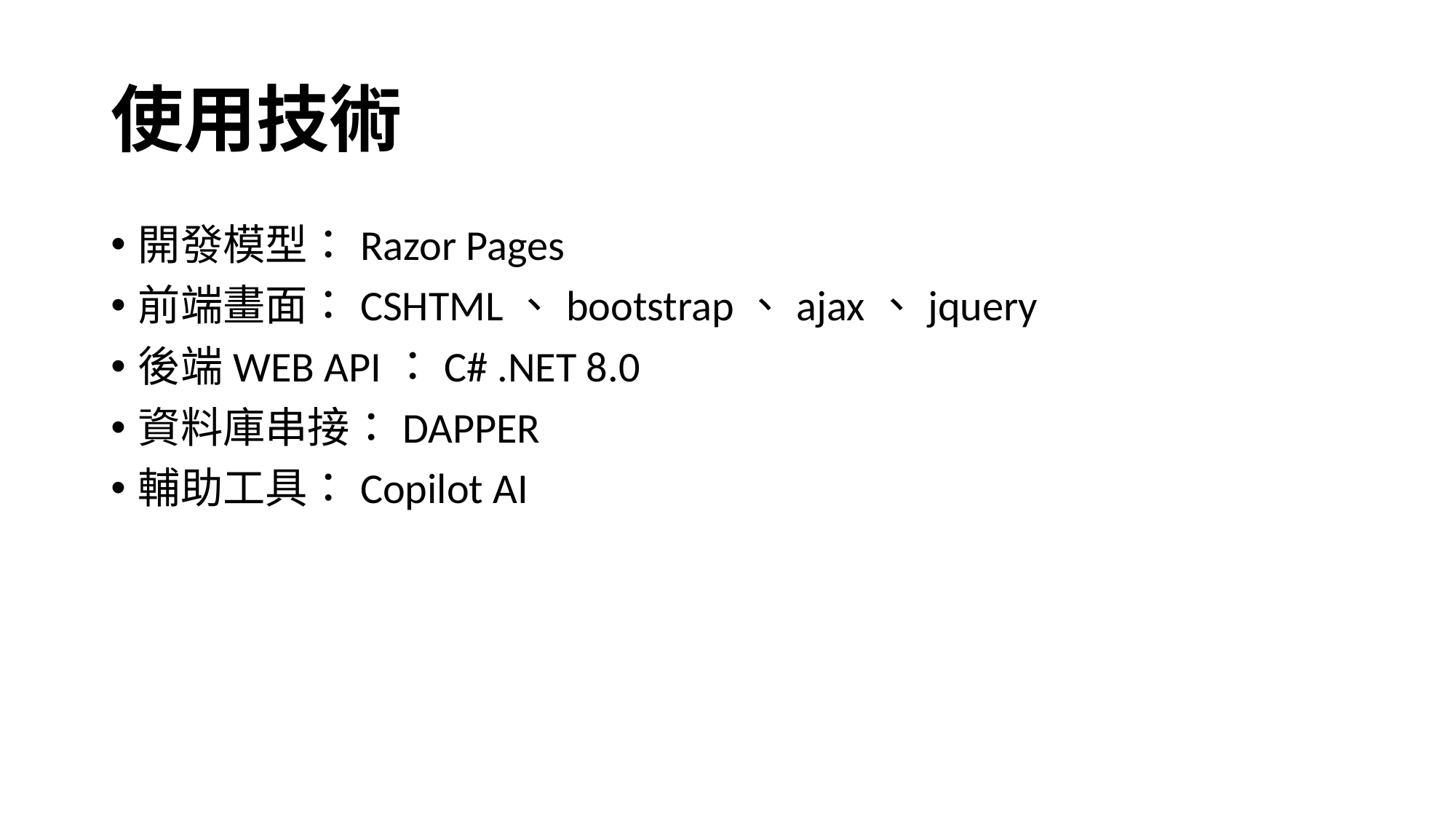

# 使用技術
開發模型：Razor Pages
前端畫面：CSHTML、bootstrap、ajax、jquery
後端WEB API：C# .NET 8.0
資料庫串接：DAPPER
輔助工具：Copilot AI